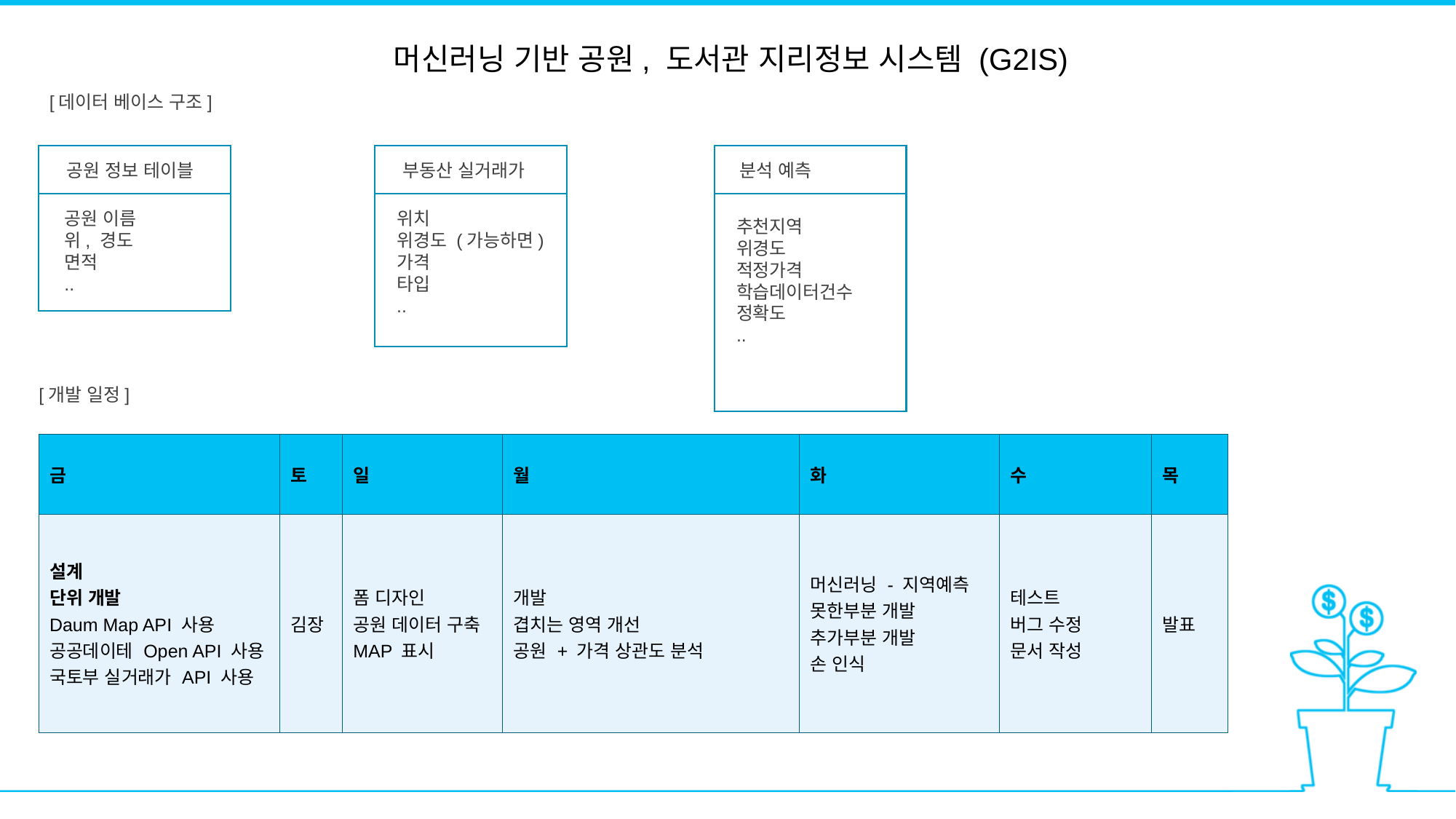

머신러닝 기반 공원, 도서관 지리정보 시스템 (G2IS)
[데이터 베이스 구조]

공원 정보 테이블
부동산 실거래가
분석 예측

공원 이름
위, 경도
면적
..
위치
위경도 (가능하면)
가격
타입
..
추천지역
위경도
적정가격
학습데이터건수
정확도
..
[개발 일정]
| 금 | 토 | 일 | 월 | 화 | 수 | 목 |
| --- | --- | --- | --- | --- | --- | --- |
| 설계 단위 개발 Daum Map API 사용 공공데이테 Open API 사용 국토부 실거래가 API 사용 | 김장 | 폼 디자인 공원 데이터 구축 MAP 표시 | 개발 겹치는 영역 개선 공원 + 가격 상관도 분석 | 머신러닝 - 지역예측 못한부분 개발 추가부분 개발 손 인식 | 테스트 버그 수정 문서 작성 | 발표 |